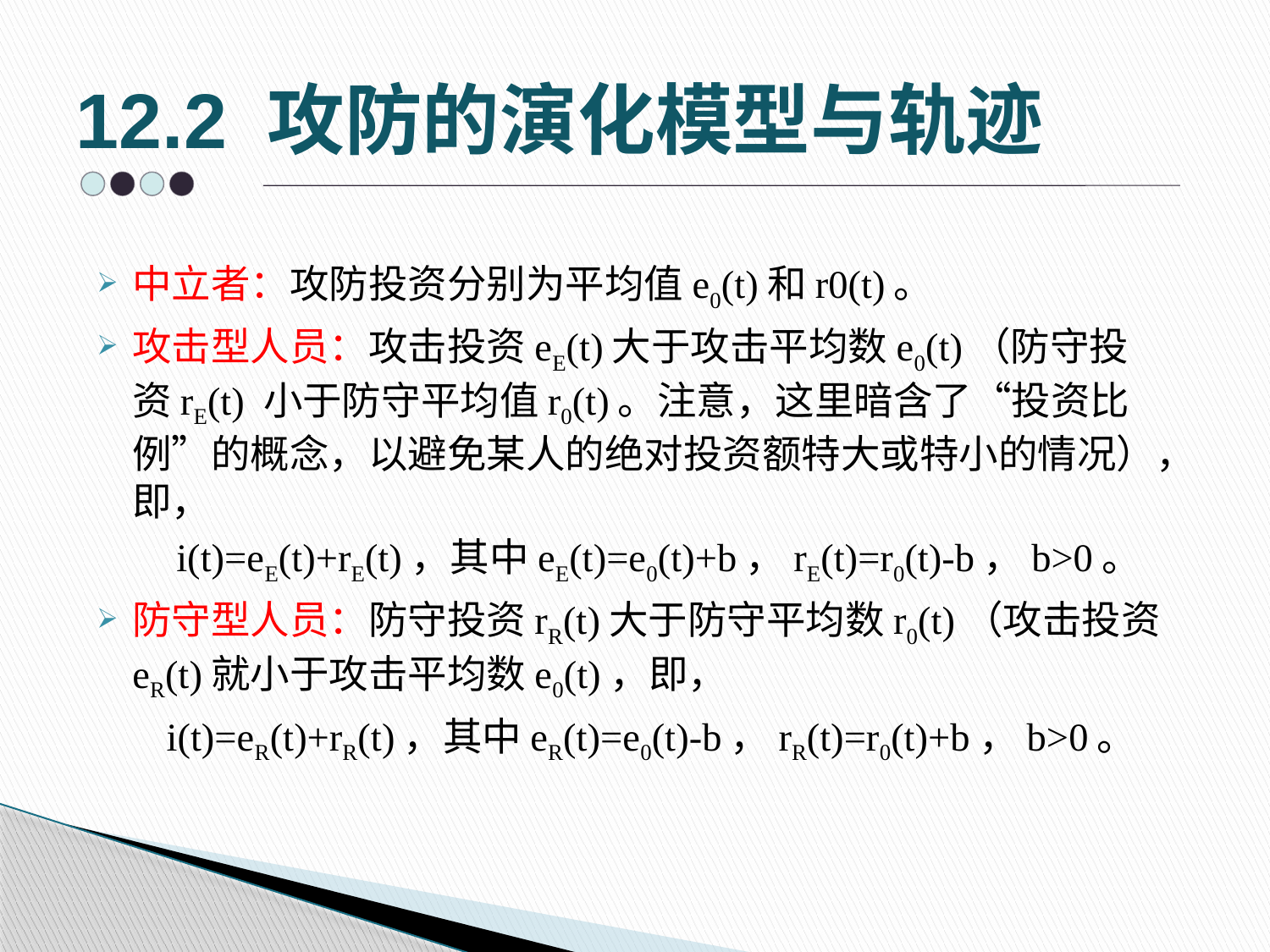

# 12.2 攻防的演化模型与轨迹

中立者：攻防投资分别为平均值e0(t)和r0(t)。
攻击型人员：攻击投资eE(t)大于攻击平均数e0(t)（防守投资rE(t) 小于防守平均值r0(t)。注意，这里暗含了“投资比例”的概念，以避免某人的绝对投资额特大或特小的情况），即，
        i(t)=eE(t)+rE(t)，其中eE(t)=e0(t)+b，rE(t)=r0(t)-b，b>0。
防守型人员：防守投资rR(t)大于防守平均数r0(t)（攻击投资eR(t)就小于攻击平均数e0(t)，即，
       i(t)=eR(t)+rR(t)，其中eR(t)=e0(t)-b，rR(t)=r0(t)+b，b>0。